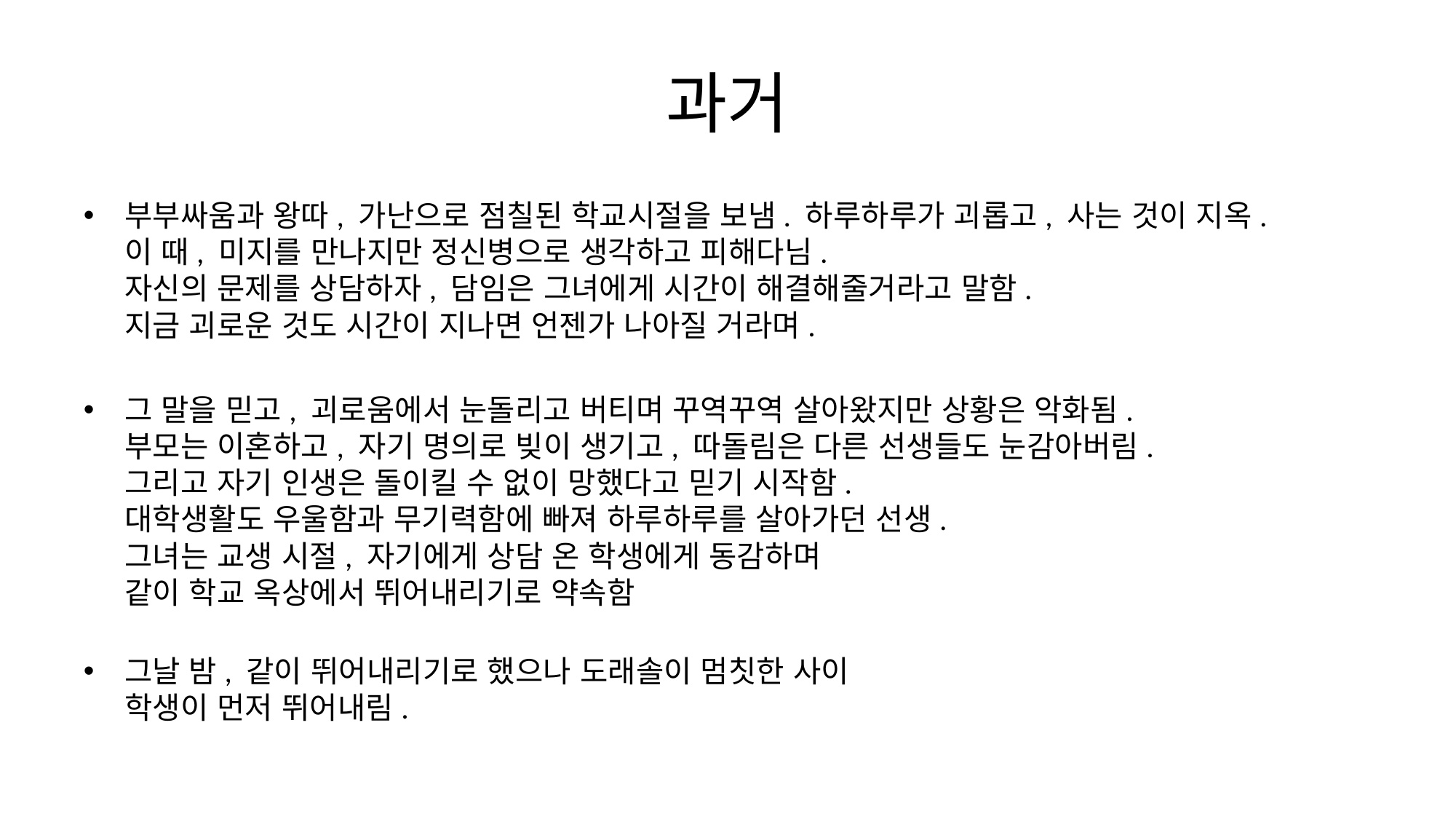

# 과거
부부싸움과 왕따, 가난으로 점칠된 학교시절을 보냄. 하루하루가 괴롭고, 사는 것이 지옥.
이 때, 미지를 만나지만 정신병으로 생각하고 피해다님.
자신의 문제를 상담하자, 담임은 그녀에게 시간이 해결해줄거라고 말함.
지금 괴로운 것도 시간이 지나면 언젠가 나아질 거라며.

그 말을 믿고, 괴로움에서 눈돌리고 버티며 꾸역꾸역 살아왔지만 상황은 악화됨.
부모는 이혼하고, 자기 명의로 빚이 생기고, 따돌림은 다른 선생들도 눈감아버림.
그리고 자기 인생은 돌이킬 수 없이 망했다고 믿기 시작함.
대학생활도 우울함과 무기력함에 빠져 하루하루를 살아가던 선생.
그녀는 교생 시절, 자기에게 상담 온 학생에게 동감하며
같이 학교 옥상에서 뛰어내리기로 약속함
그날 밤, 같이 뛰어내리기로 했으나 도래솔이 멈칫한 사이
학생이 먼저 뛰어내림.